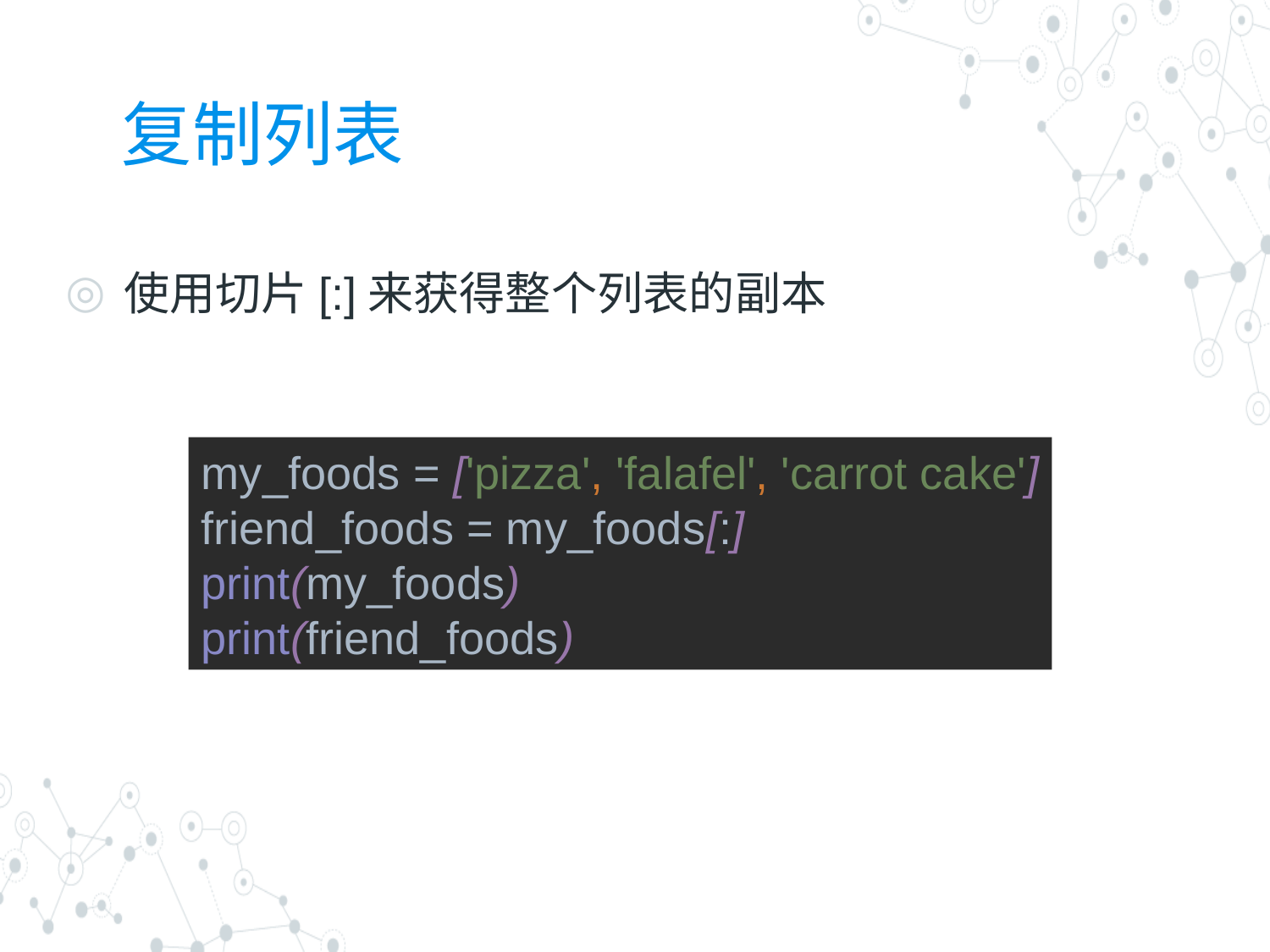

# 复制列表
使用切片[:]来获得整个列表的副本

my_foods = ['pizza', 'falafel', 'carrot cake']
friend_foods = my_foods[:]
print(my_foods)
print(friend_foods)